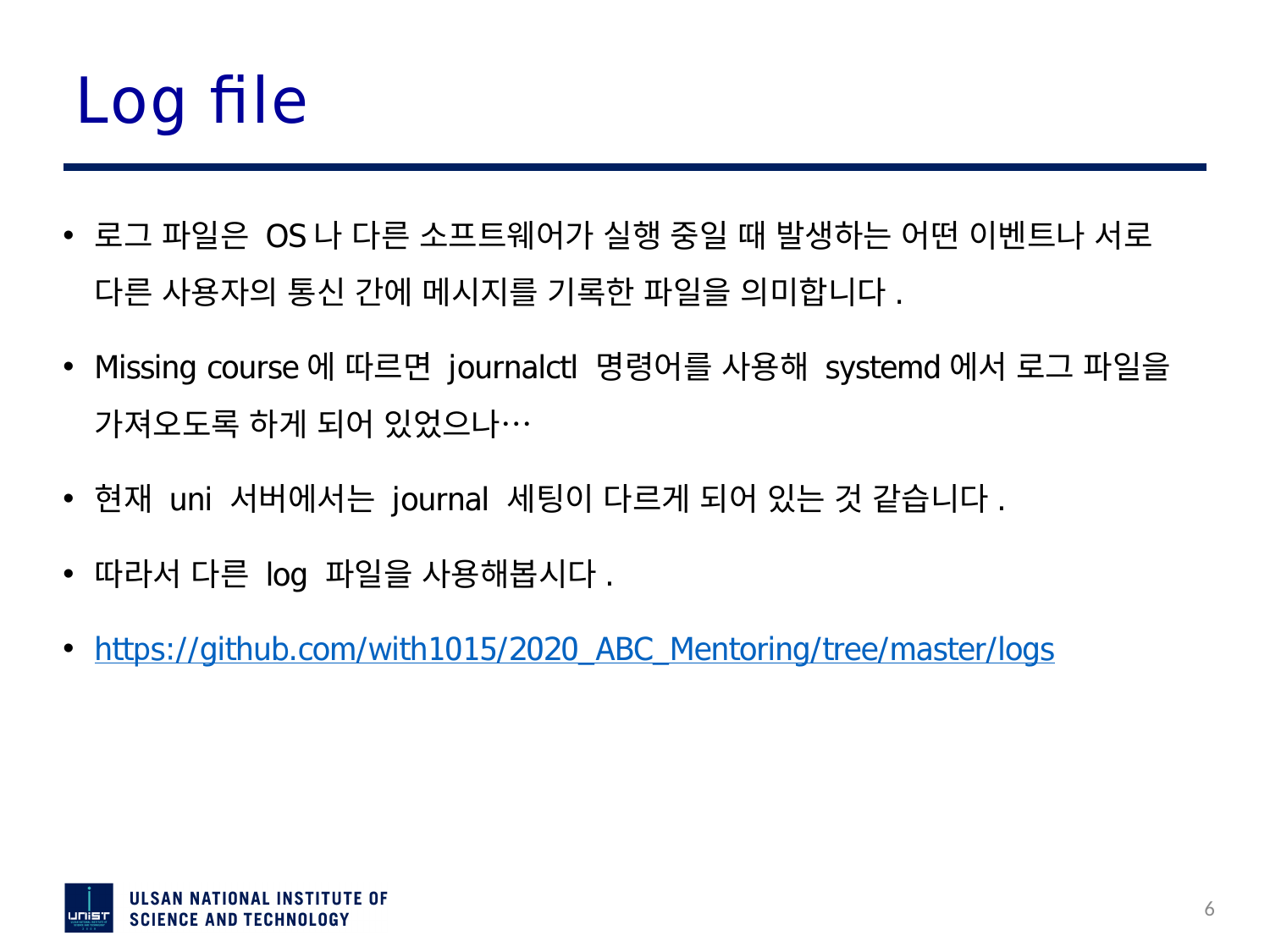

# Log file
로그 파일은 OS나 다른 소프트웨어가 실행 중일 때 발생하는 어떤 이벤트나 서로 다른 사용자의 통신 간에 메시지를 기록한 파일을 의미합니다.
Missing course에 따르면 journalctl 명령어를 사용해 systemd에서 로그 파일을 가져오도록 하게 되어 있었으나…
현재 uni 서버에서는 journal 세팅이 다르게 되어 있는 것 같습니다.
따라서 다른 log 파일을 사용해봅시다.
https://github.com/with1015/2020_ABC_Mentoring/tree/master/logs